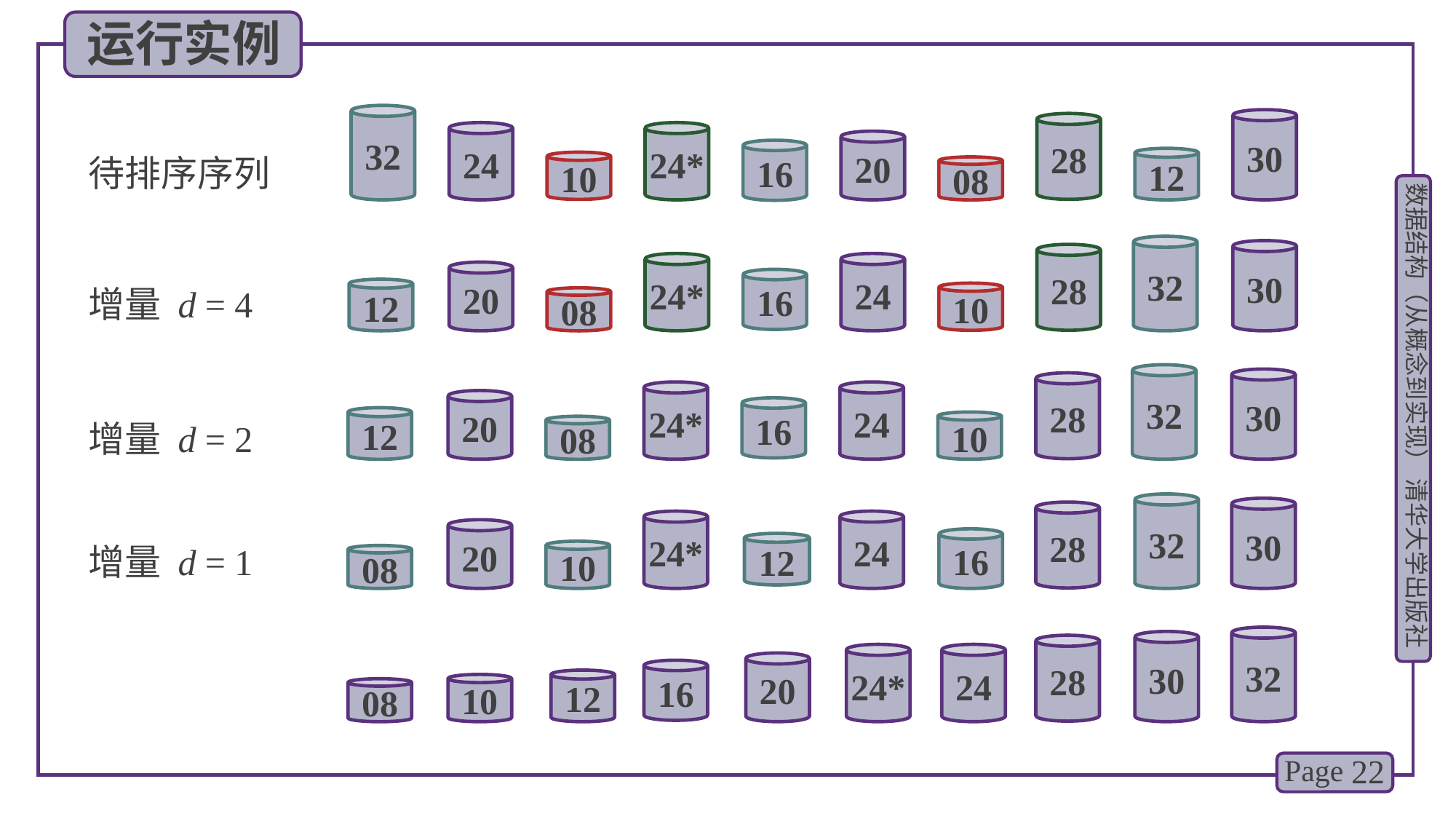

运行实例

32
16
12
30
24
20
28
24*
待排序序列
10
08
32
16
12
30
24
20
28
24*
增量 d = 4
10
08
32
16
12
10
08
30
28
24*
24
20
增量 d = 2
32
16
12
10
08
30
28
24*
24
20
增量 d = 1
32
30
28
24*
24
20
16
12
10
08